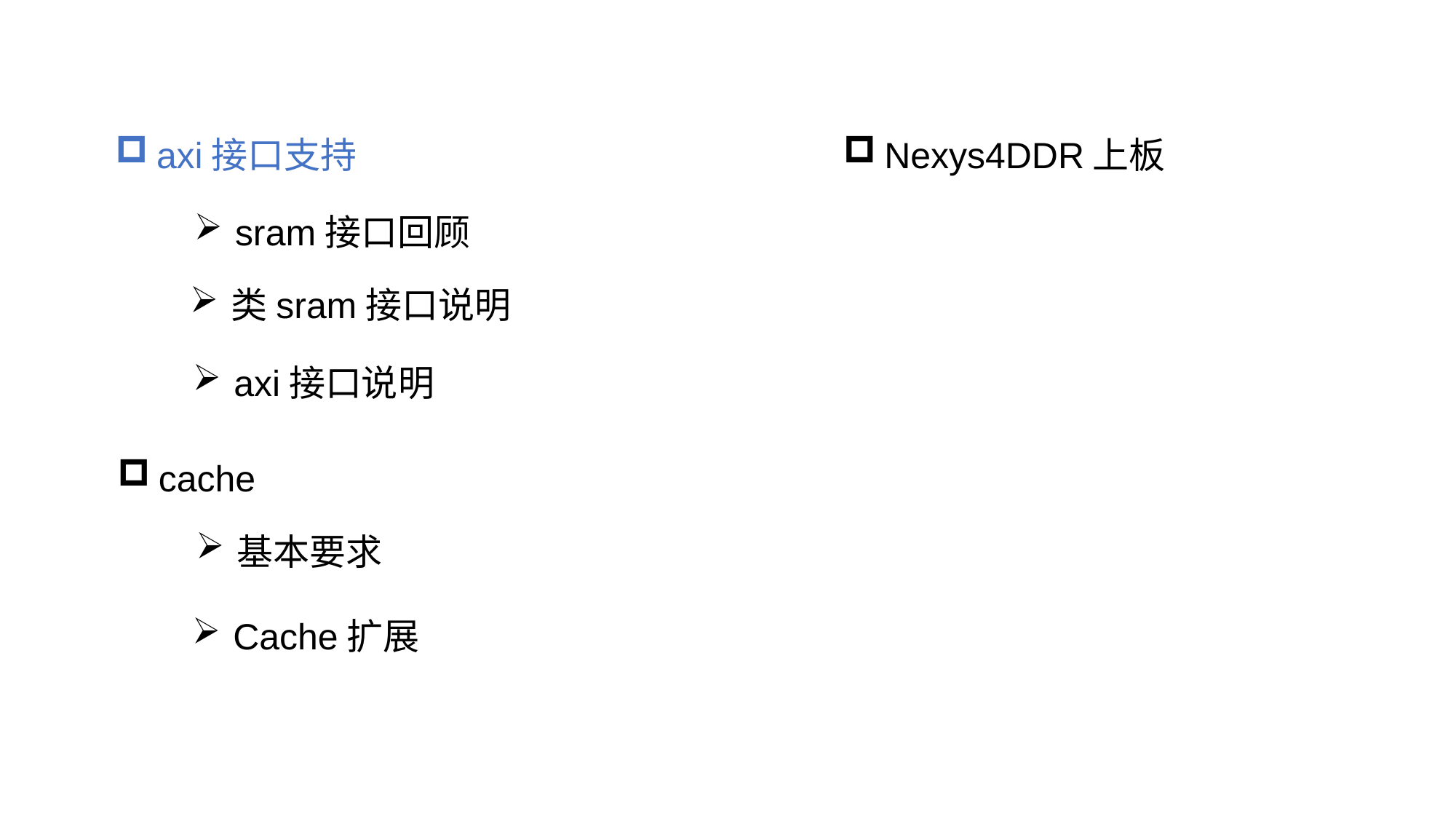

Nexys4DDR上板
axi接口支持
sram接口回顾
类sram接口说明
axi接口说明
cache
基本要求
Cache扩展